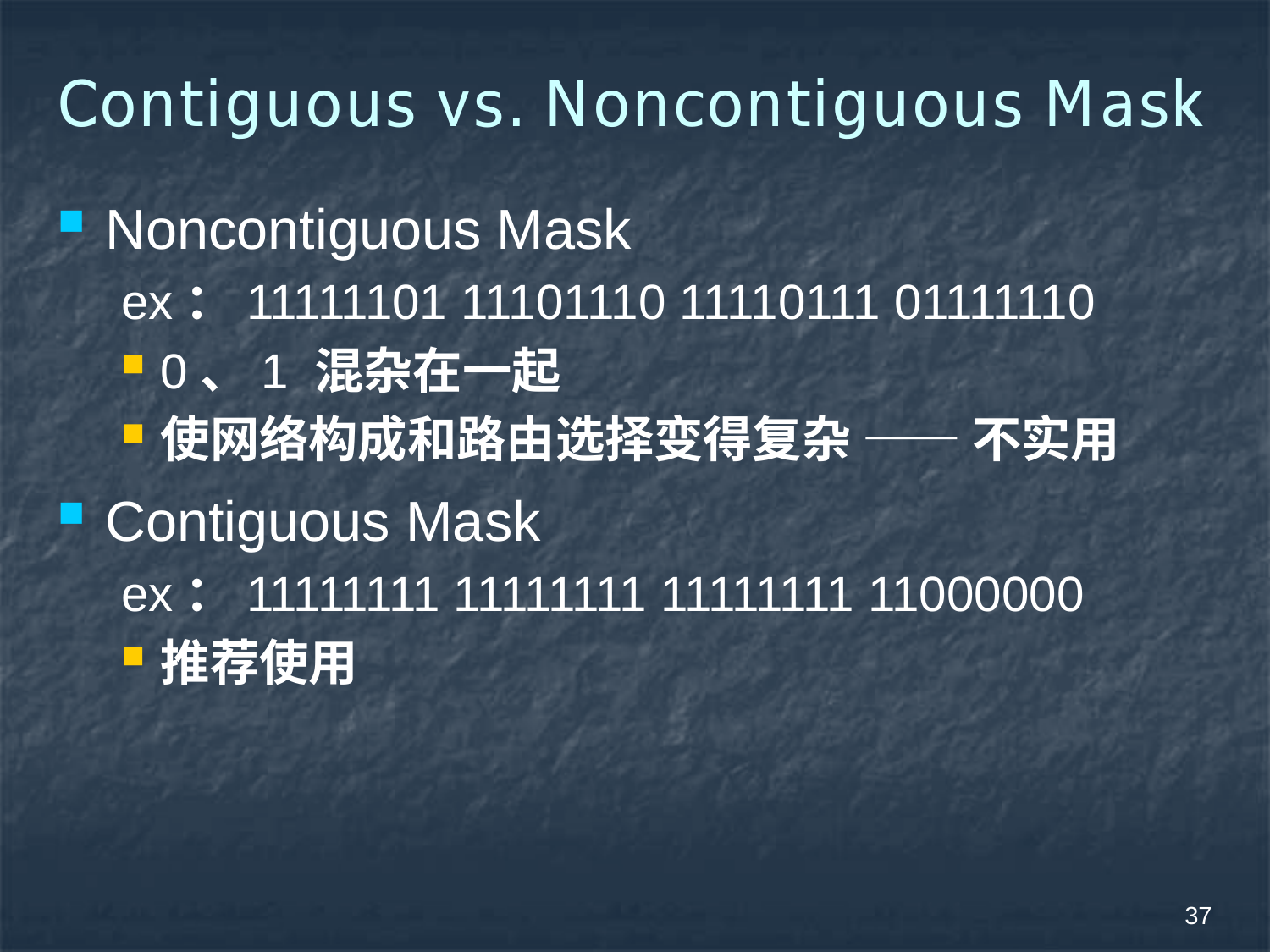

# Contiguous vs. Noncontiguous Mask
Noncontiguous Mask
ex：11111101 11101110 11110111 01111110
0、1 混杂在一起
使网络构成和路由选择变得复杂 —— 不实用
Contiguous Mask
ex：11111111 11111111 11111111 11000000
推荐使用
37